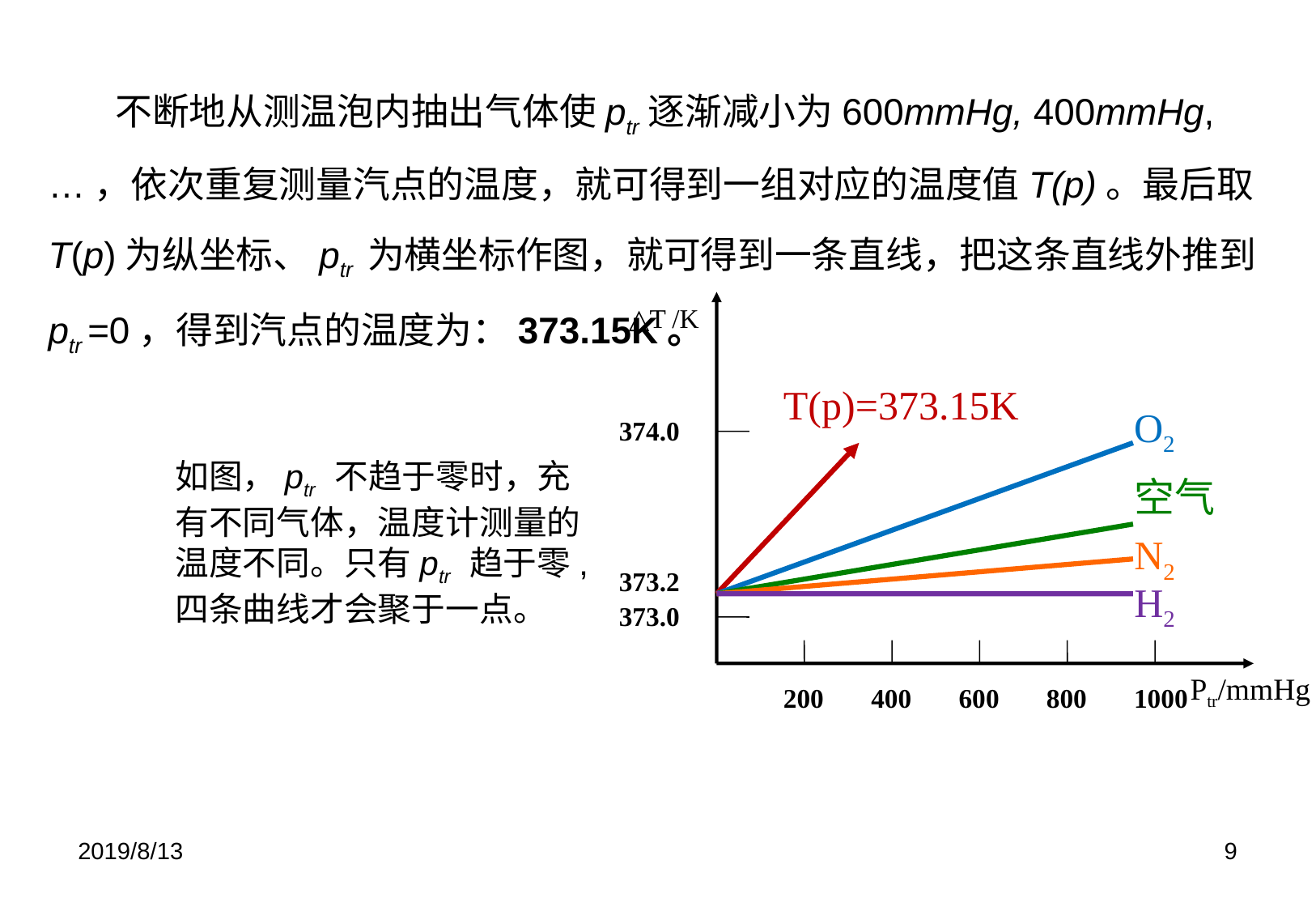

不断地从测温泡内抽出气体使ptr逐渐减小为600mmHg, 400mmHg,…，依次重复测量汽点的温度，就可得到一组对应的温度值T(p)。最后取T(p)为纵坐标、ptr 为横坐标作图，就可得到一条直线，把这条直线外推到ptr =0，得到汽点的温度为：373.15K。

T(p)=373.15K
O2
374.0

空气
N2

373.2

H2
373.0

Ptr/mmHg
200
400
600
800
1000
△T /K
如图，ptr  不趋于零时，充有不同气体，温度计测量的温度不同。只有ptr  趋于零,四条曲线才会聚于一点。
2019/8/13
9